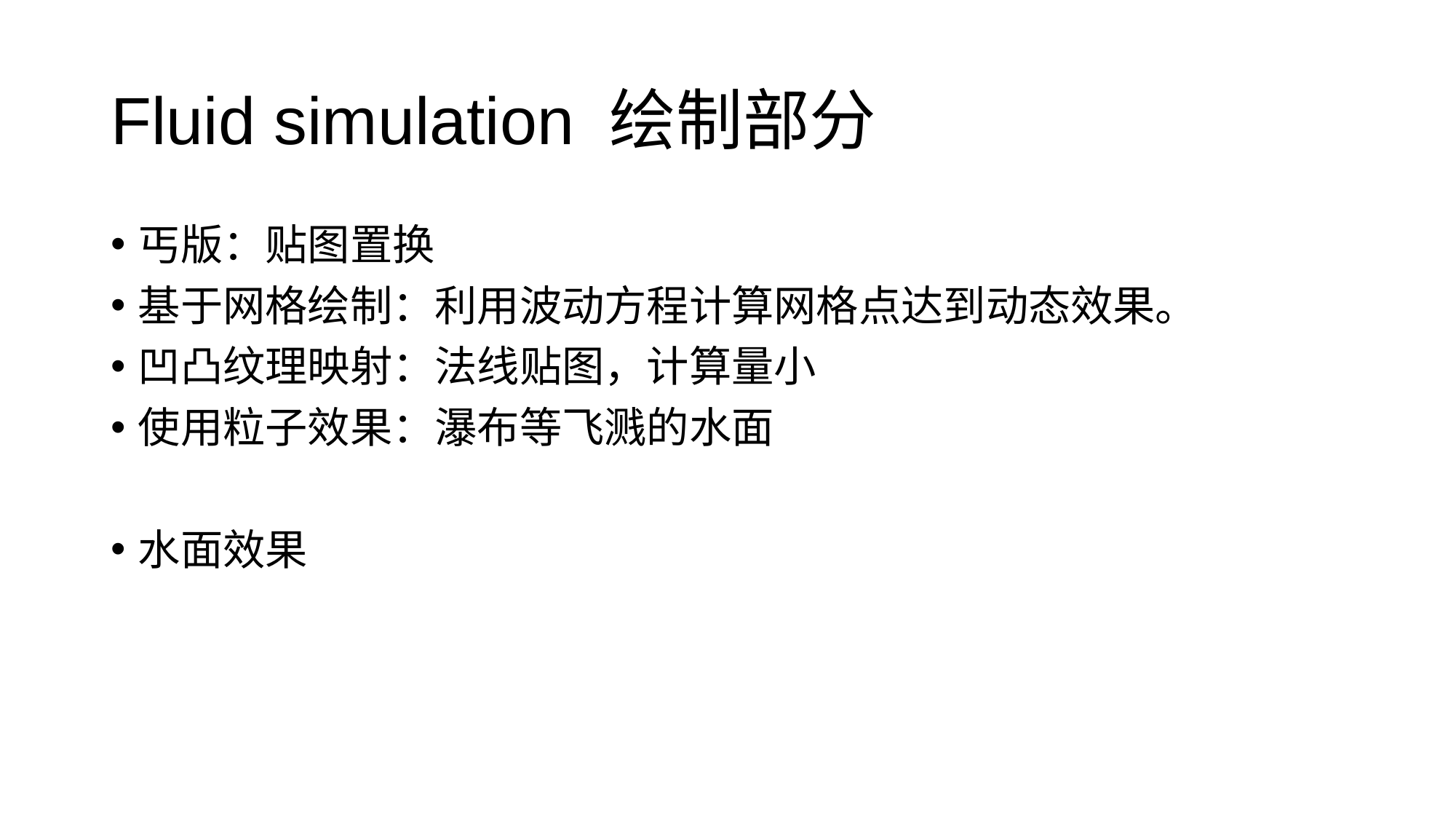

# Fluid simulation 绘制部分
丐版：贴图置换
基于网格绘制：利用波动方程计算网格点达到动态效果。
凹凸纹理映射：法线贴图，计算量小
使用粒子效果：瀑布等飞溅的水面

水面效果